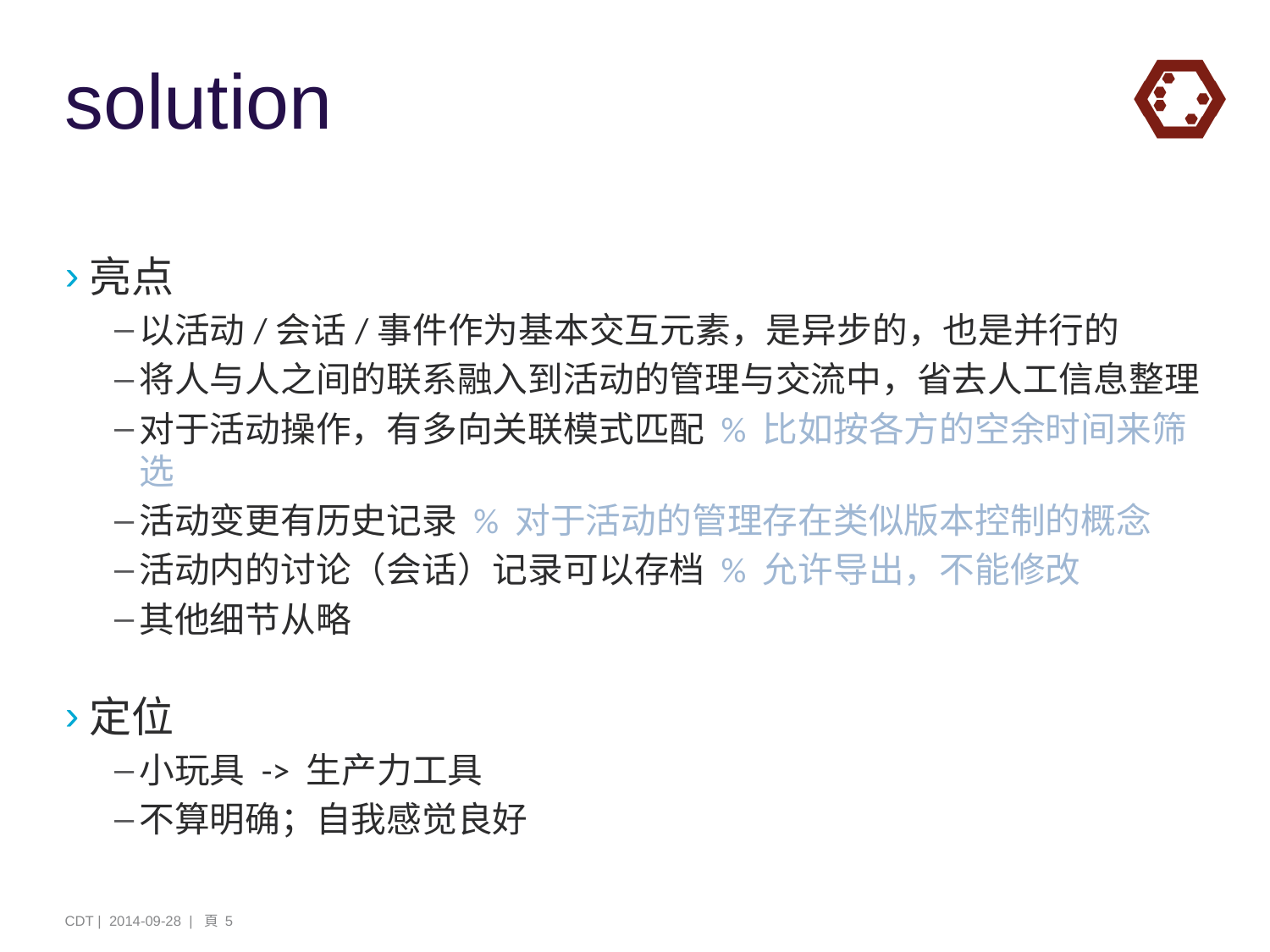

# solution
亮点
以活动/会话/事件作为基本交互元素，是异步的，也是并行的
将人与人之间的联系融入到活动的管理与交流中，省去人工信息整理
对于活动操作，有多向关联模式匹配 % 比如按各方的空余时间来筛选
活动变更有历史记录 % 对于活动的管理存在类似版本控制的概念
活动内的讨论（会话）记录可以存档 % 允许导出，不能修改
其他细节从略
定位
小玩具 -> 生产力工具
不算明确；自我感觉良好